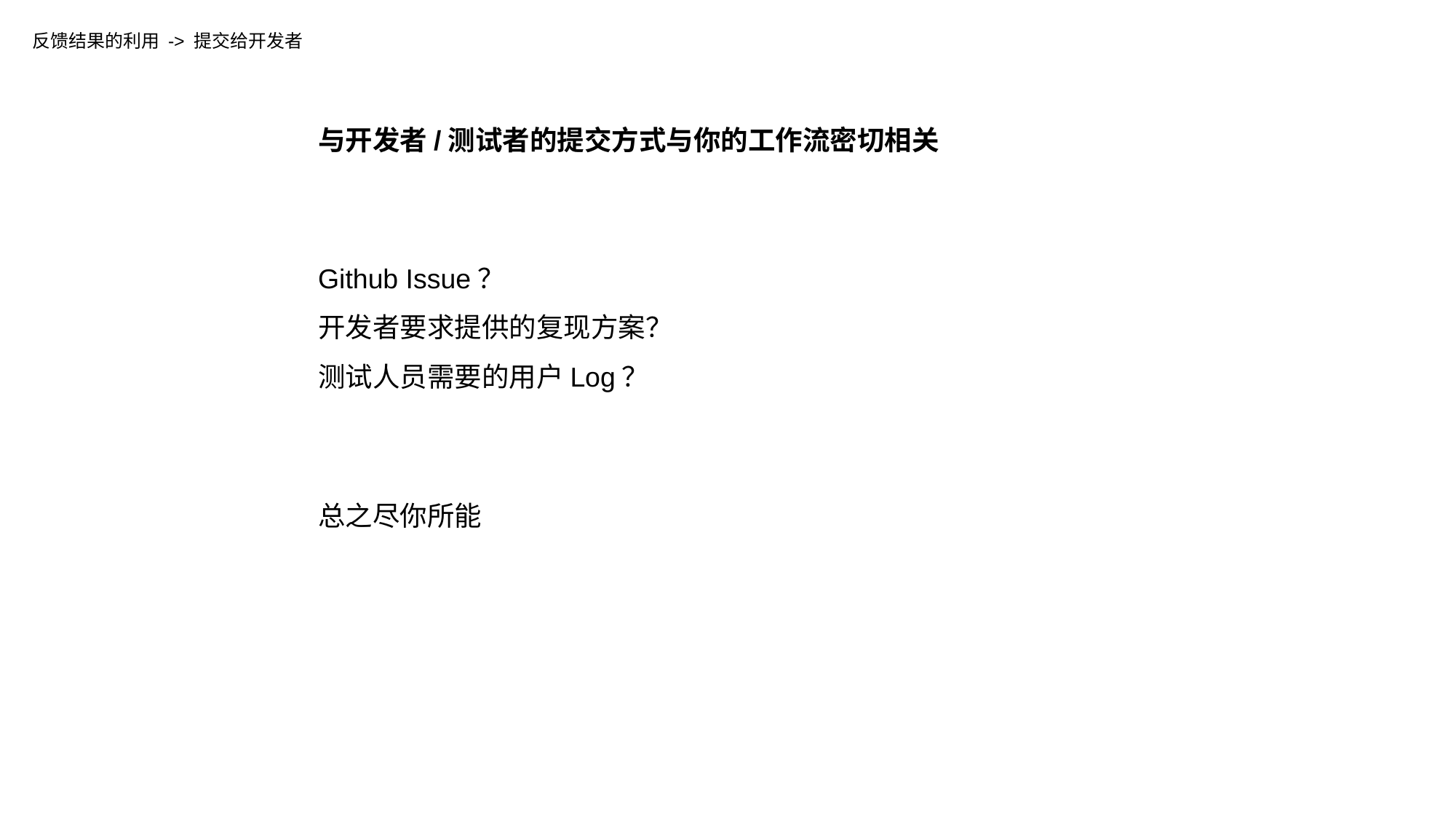

反馈结果的利用 -> 提交给开发者
与开发者/测试者的提交方式与你的工作流密切相关
Github Issue？
开发者要求提供的复现方案？
测试人员需要的用户Log？
总之尽你所能